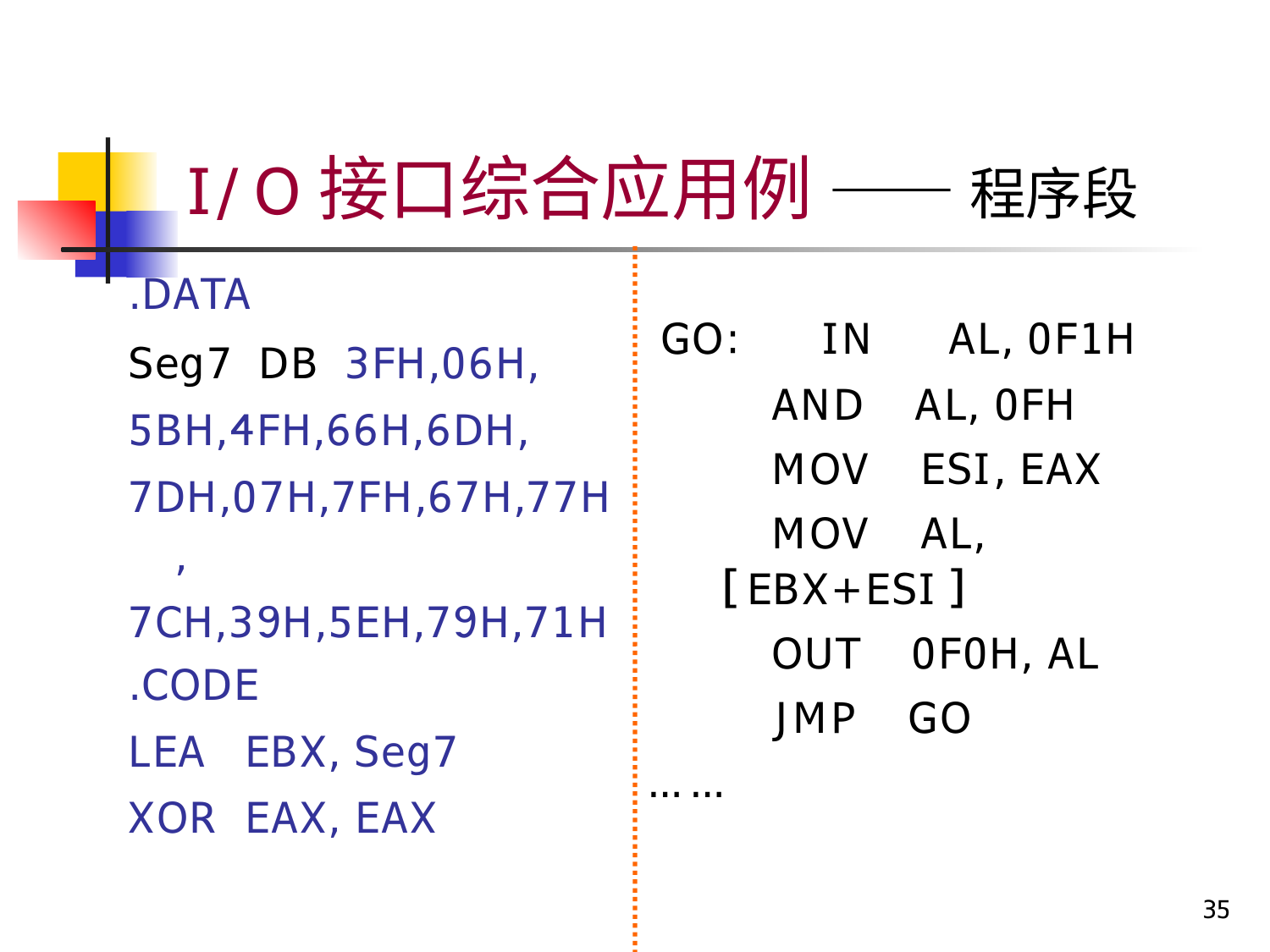

# I/O接口综合应用例 —— 程序段
.DATA
Seg7  DB  3FH,06H,
5BH,4FH,66H,6DH,
7DH,07H,7FH,67H,77H,
7CH,39H,5EH,79H,71H
.CODE
LEA   EBX, Seg7
XOR  EAX, EAX

 GO:	IN	AL, 0F1H
          AND    AL, 0FH
          MOV    ESI, EAX
          MOV    AL, ［EBX+ESI］
          OUT    0F0H, AL
          JMP    GO
……
35